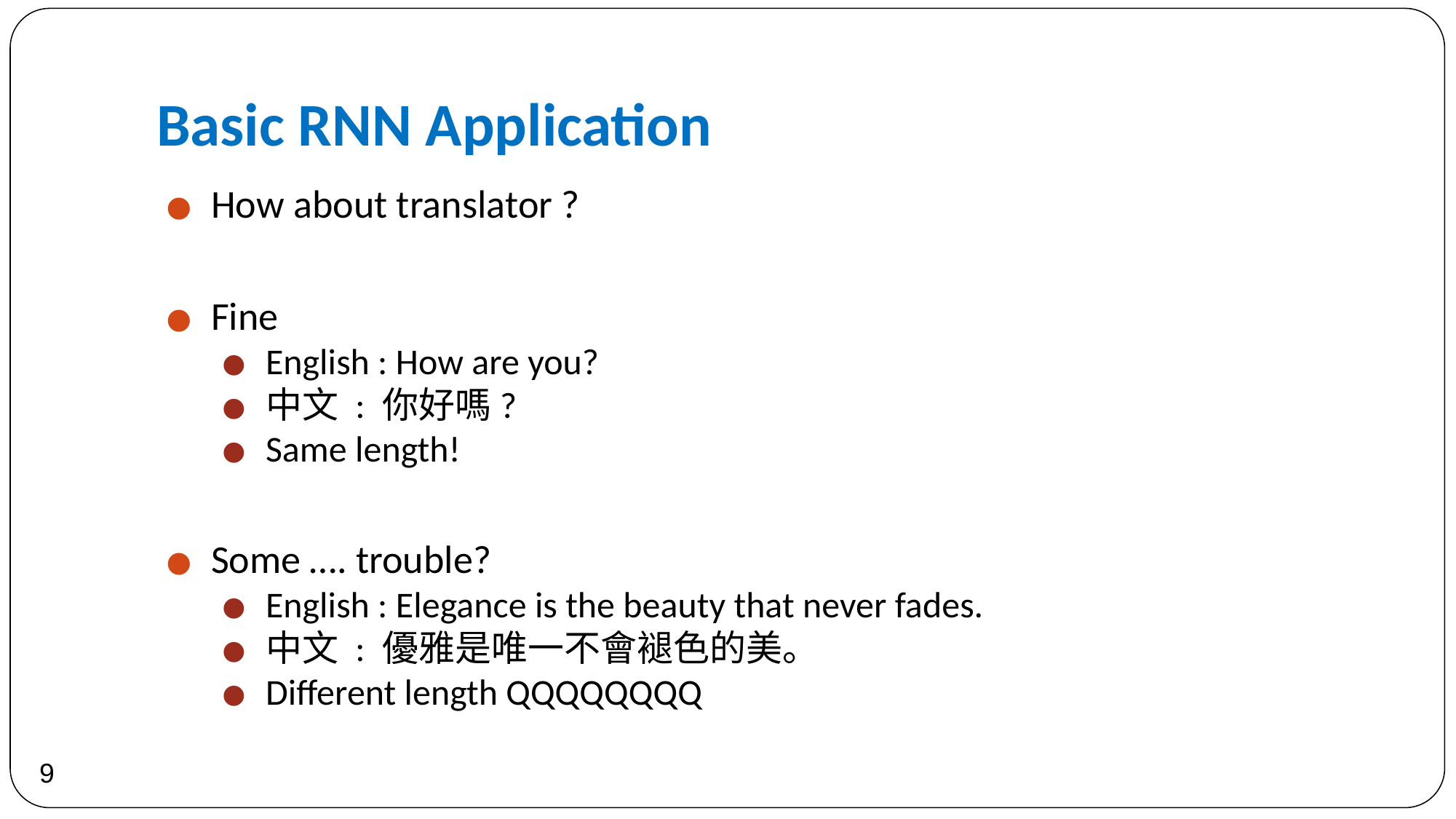

# Basic RNN Application
How about translator ?

Fine
English : How are you?
中文 : 你好嗎?
Same length!

Some …. trouble?
English : Elegance is the beauty that never fades.
中文 : 優雅是唯一不會褪色的美。
Different length QQQQQQQQ